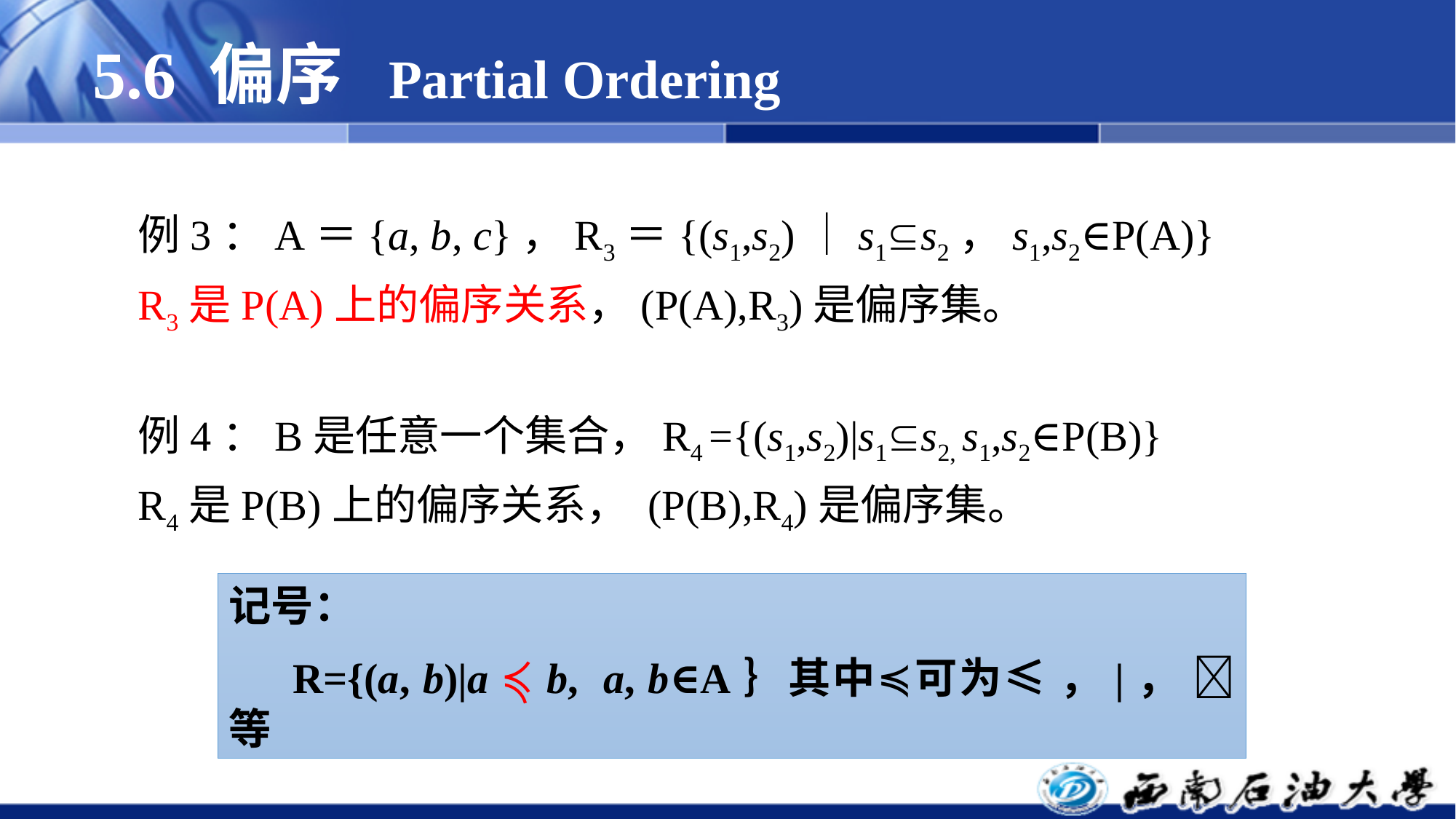

# 5.6 偏序  Partial Ordering
例3：A＝{a, b, c}，R3＝{(s1,s2)｜s1⊆s2，s1,s2∈P(A)}
R3是P(A)上的偏序关系，(P(A),R3)是偏序集。

例4：B是任意一个集合，R4 ={(s1,s2)|s1⊆s2, s1,s2∈P(B)}
R4是P(B)上的偏序关系， (P(B),R4)是偏序集。
记号：
     R={(a, b)|a ≼ b,  a, b∈A｝其中≼可为≤ ，|， ⊆ 等